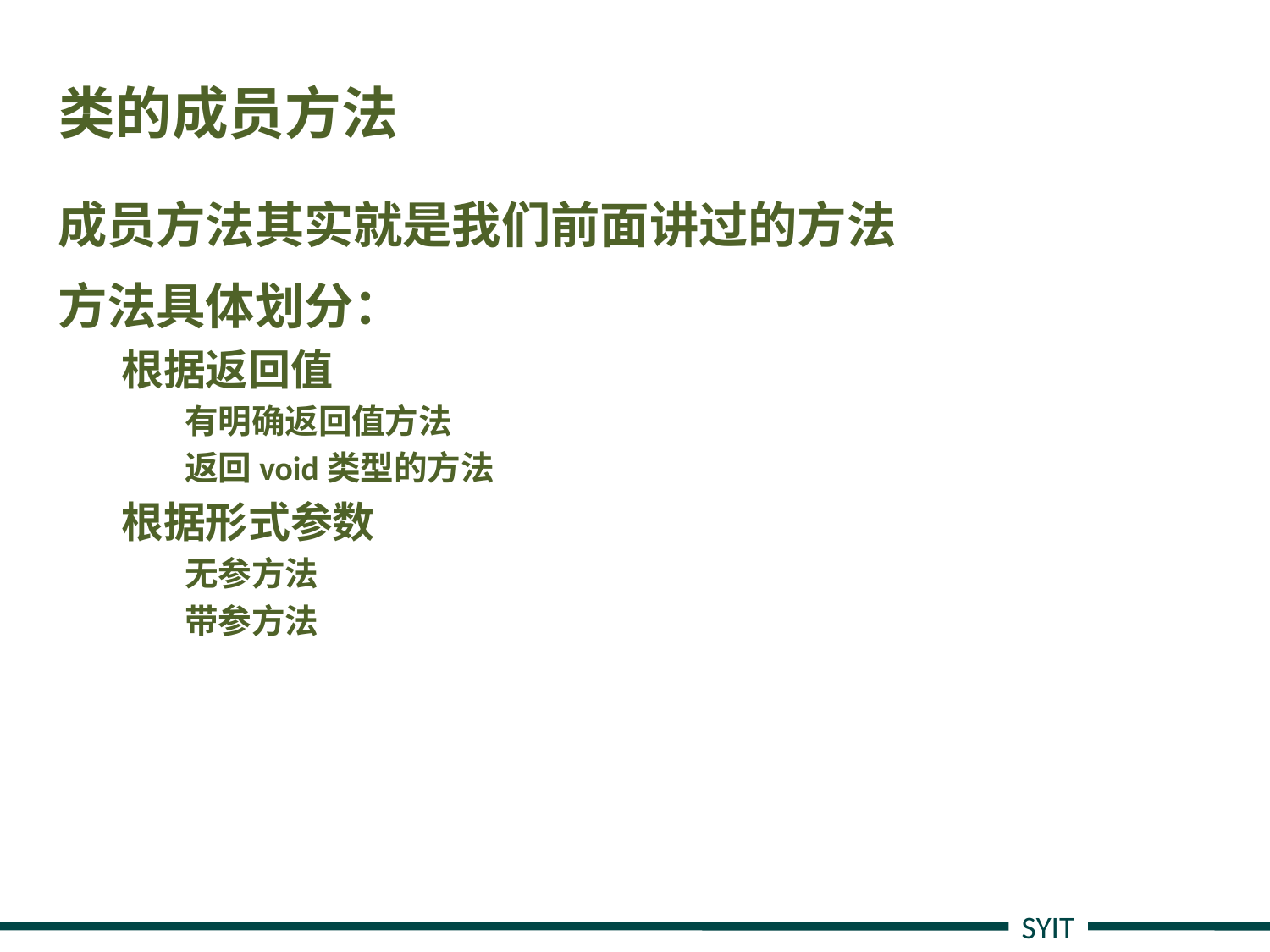

# 类的成员方法
成员方法其实就是我们前面讲过的方法
方法具体划分：
根据返回值
有明确返回值方法
返回void类型的方法
根据形式参数
无参方法
带参方法
SYIT